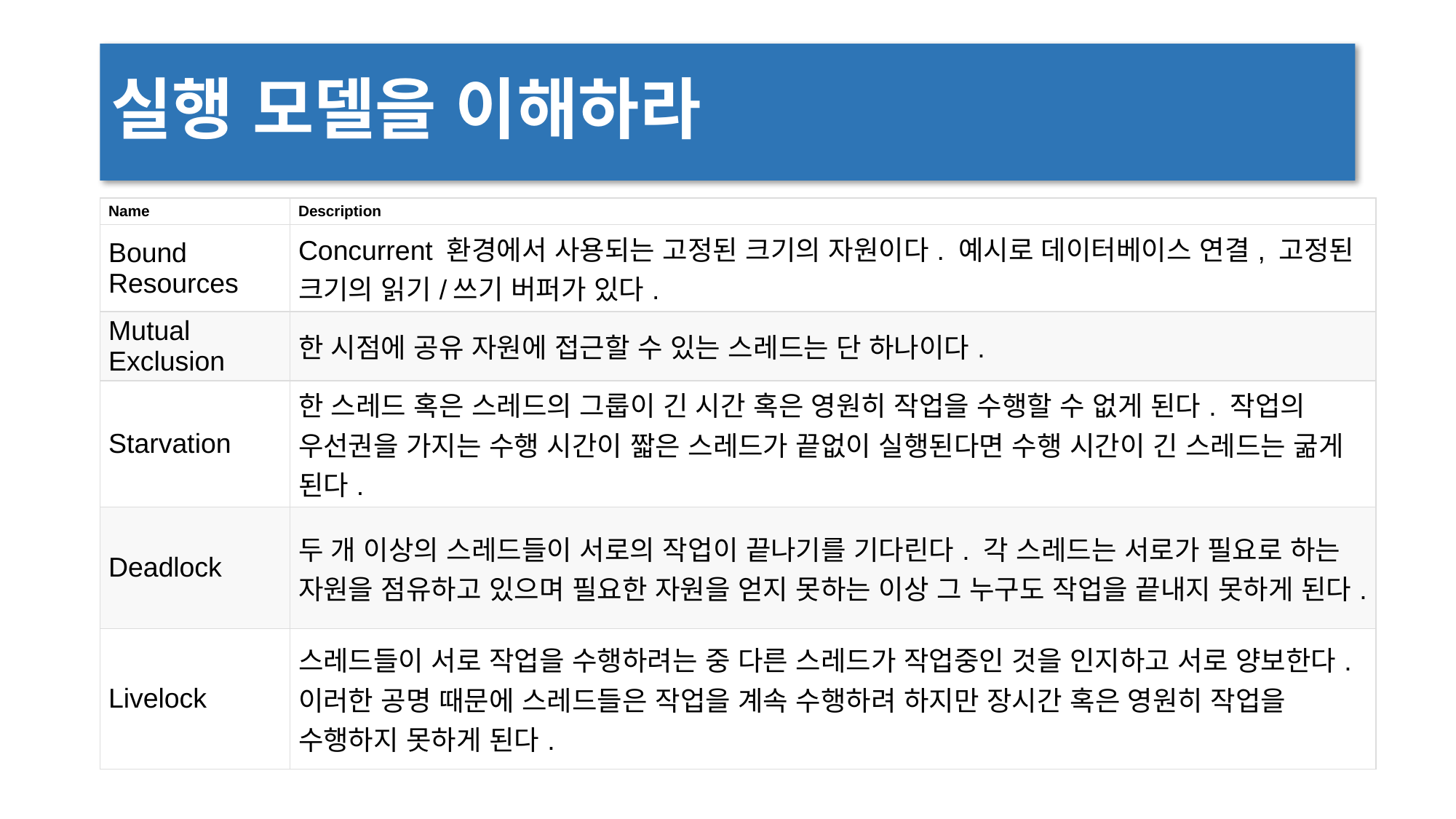

# 실행 모델을 이해하라
| Name | Description |
| --- | --- |
| Bound Resources | Concurrent 환경에서 사용되는 고정된 크기의 자원이다. 예시로 데이터베이스 연결, 고정된 크기의 읽기/쓰기 버퍼가 있다. |
| Mutual Exclusion | 한 시점에 공유 자원에 접근할 수 있는 스레드는 단 하나이다. |
| Starvation | 한 스레드 혹은 스레드의 그룹이 긴 시간 혹은 영원히 작업을 수행할 수 없게 된다. 작업의 우선권을 가지는 수행 시간이 짧은 스레드가 끝없이 실행된다면 수행 시간이 긴 스레드는 굶게 된다. |
| Deadlock | 두 개 이상의 스레드들이 서로의 작업이 끝나기를 기다린다. 각 스레드는 서로가 필요로 하는 자원을 점유하고 있으며 필요한 자원을 얻지 못하는 이상 그 누구도 작업을 끝내지 못하게 된다. |
| Livelock | 스레드들이 서로 작업을 수행하려는 중 다른 스레드가 작업중인 것을 인지하고 서로 양보한다. 이러한 공명 때문에 스레드들은 작업을 계속 수행하려 하지만 장시간 혹은 영원히 작업을 수행하지 못하게 된다. |